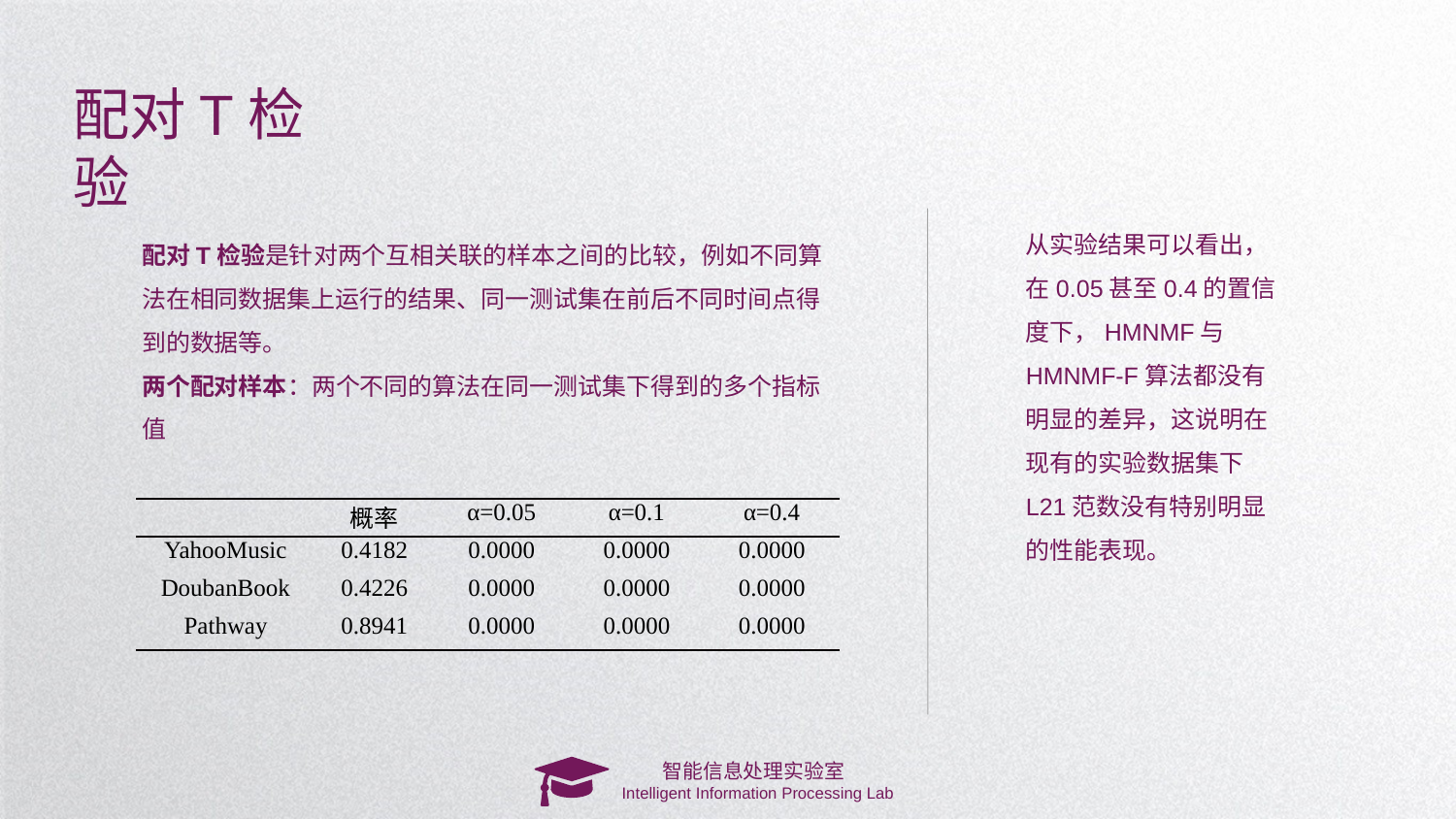

11
配对T检验

从实验结果可以看出，在0.05甚至0.4的置信度下，HMNMF与HMNMF-F算法都没有明显的差异，这说明在现有的实验数据集下L21范数没有特别明显的性能表现。
配对T检验是针对两个互相关联的样本之间的比较，例如不同算法在相同数据集上运行的结果、同一测试集在前后不同时间点得到的数据等。
两个配对样本：两个不同的算法在同一测试集下得到的多个指标值
|  | 概率 | α=0.05 | α=0.1 | α=0.4 |
| --- | --- | --- | --- | --- |
| YahooMusic | 0.4182 | 0.0000 | 0.0000 | 0.0000 |
| DoubanBook | 0.4226 | 0.0000 | 0.0000 | 0.0000 |
| Pathway | 0.8941 | 0.0000 | 0.0000 | 0.0000 |